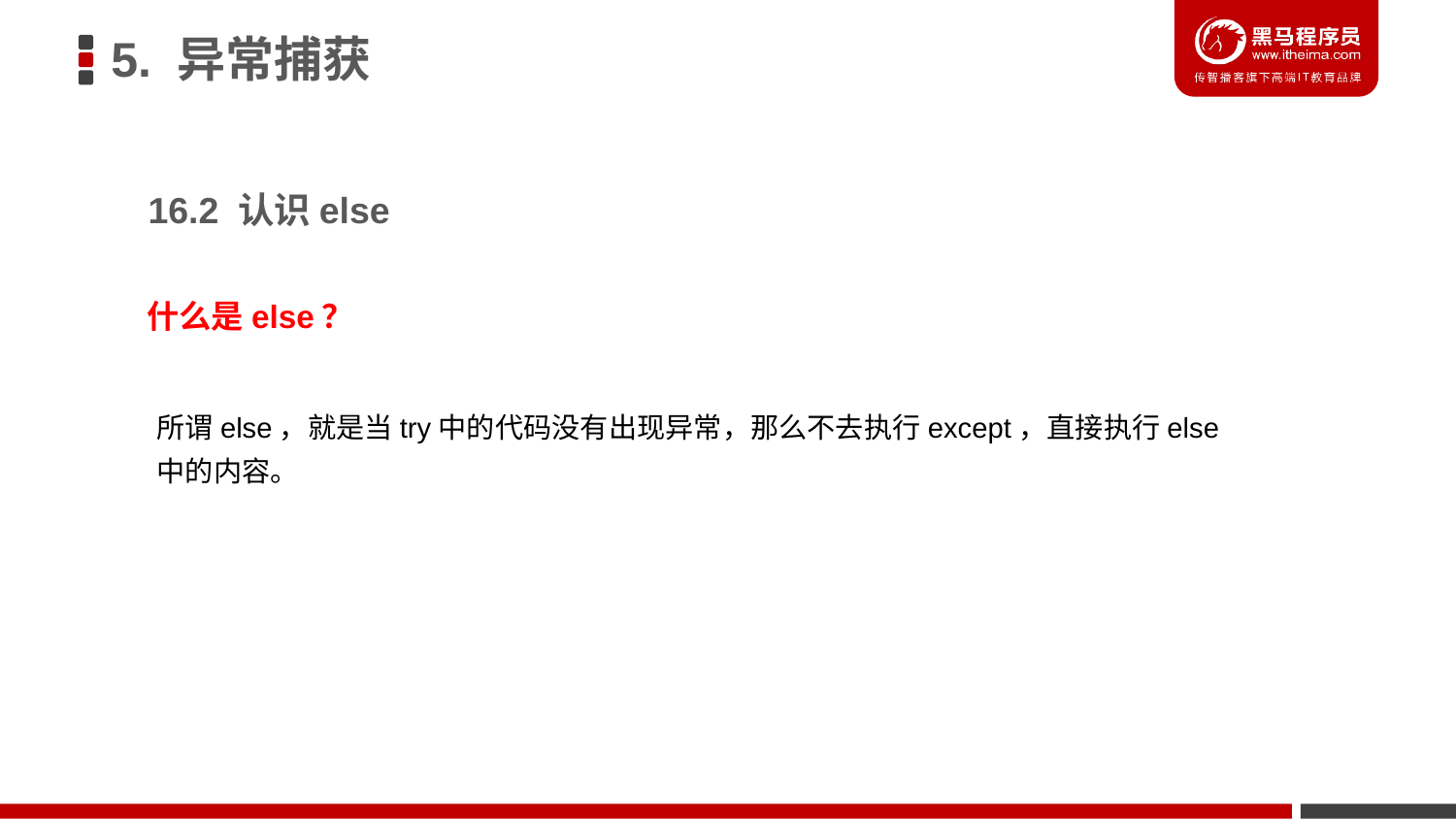

5. 异常捕获
16.2 认识else
什么是else？
所谓else，就是当try中的代码没有出现异常，那么不去执行except，直接执行else中的内容。